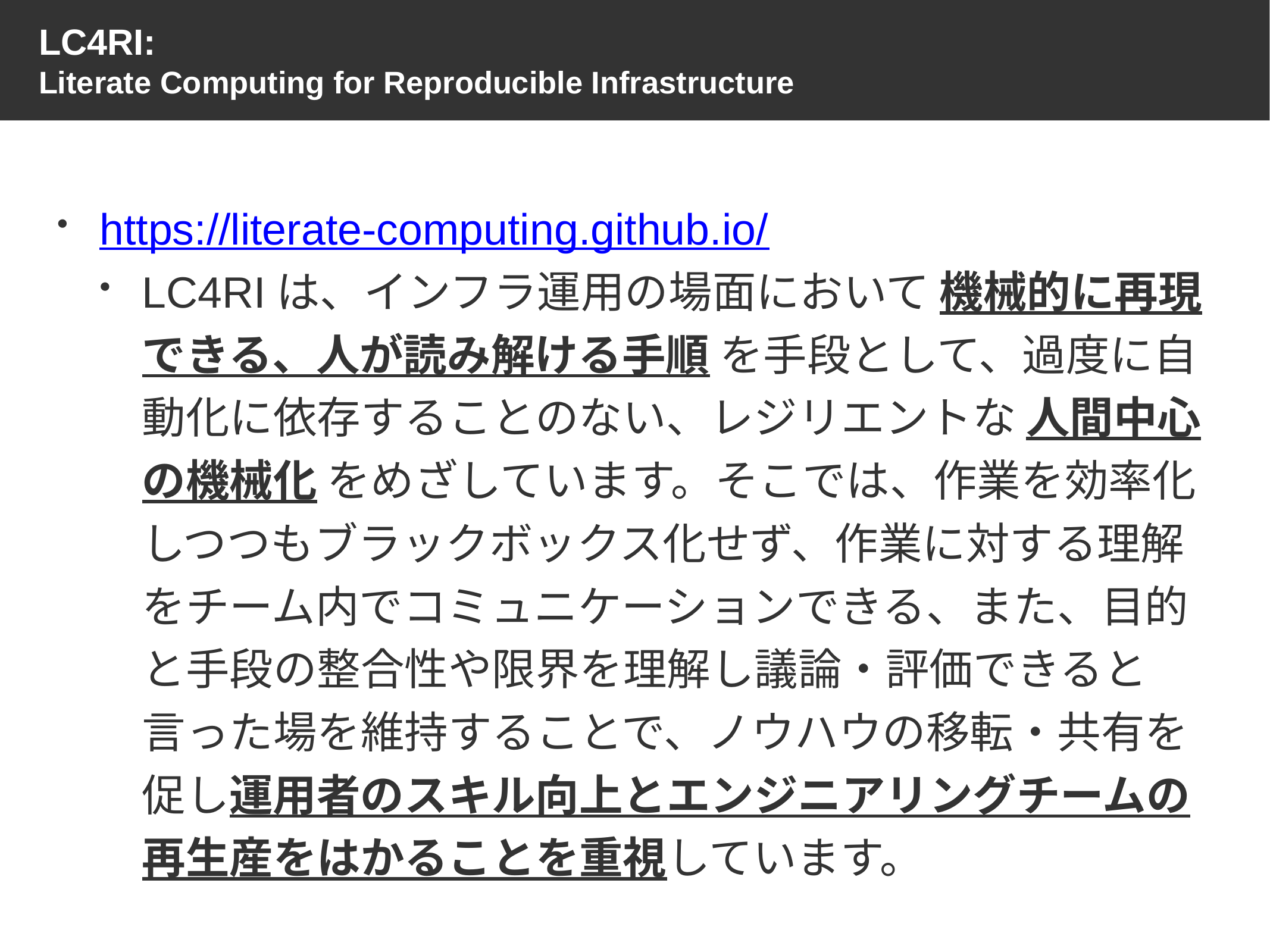

# LC4RI: Literate Computing for Reproducible Infrastructure
https://literate-computing.github.io/
LC4RIは、インフラ運用の場面において 機械的に再現できる、人が読み解ける手順 を手段として、過度に自動化に依存することのない、レジリエントな 人間中心の機械化 をめざしています。そこでは、作業を効率化しつつもブラックボックス化せず、作業に対する理解をチーム内でコミュニケーションできる、また、目的と手段の整合性や限界を理解し議論・評価できると言った場を維持することで、ノウハウの移転・共有を促し運用者のスキル向上とエンジニアリングチームの再生産をはかることを重視しています。